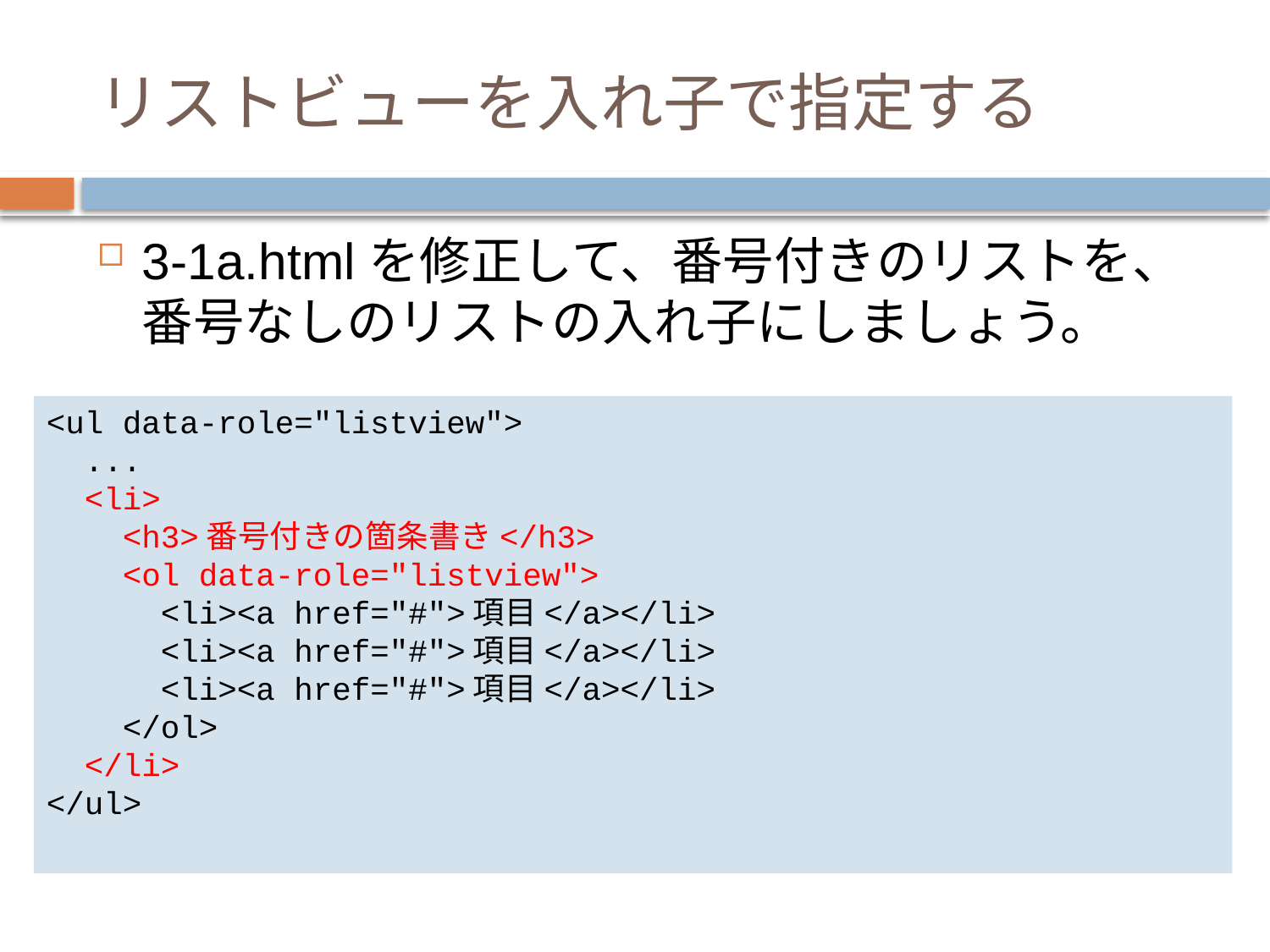

# リストビューを入れ子で指定する
3-1a.htmlを修正して、番号付きのリストを、番号なしのリストの入れ子にしましょう。
<ul data-role="listview">
  ...
  <li>
    <h3>番号付きの箇条書き</h3>
    <ol data-role="listview">
      <li><a href="#">項目</a></li>
      <li><a href="#">項目</a></li>
      <li><a href="#">項目</a></li>
    </ol>
  </li>
</ul>